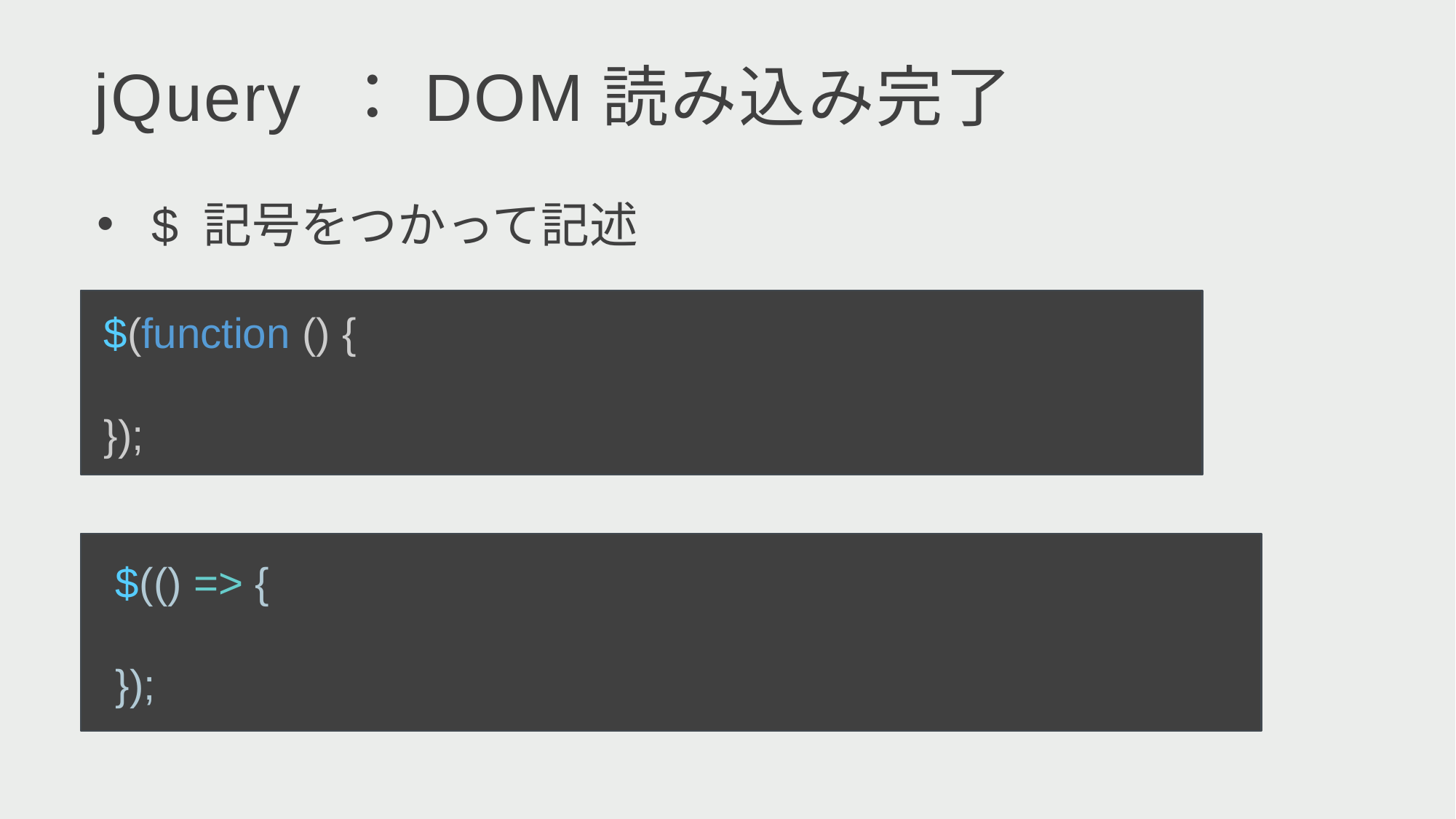

jQuery ：DOM読み込み完了
$ 記号をつかって記述
 $(function () {

 });
  $(() => {

  });